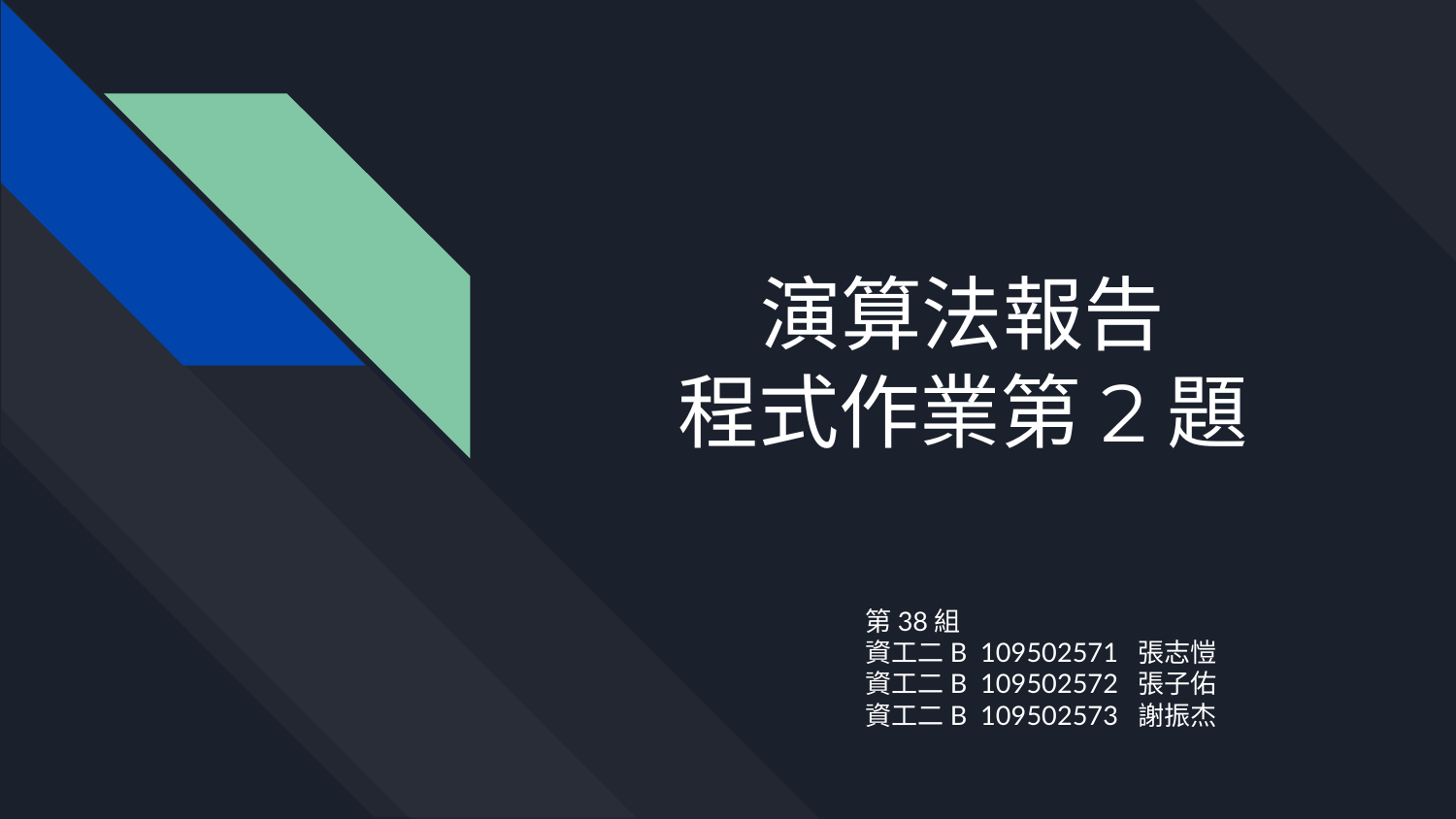

# 演算法報告
程式作業第2題
第38組
資工二B  109502571  張志愷
資工二B  109502572  張子佑
資工二B  109502573  謝振杰